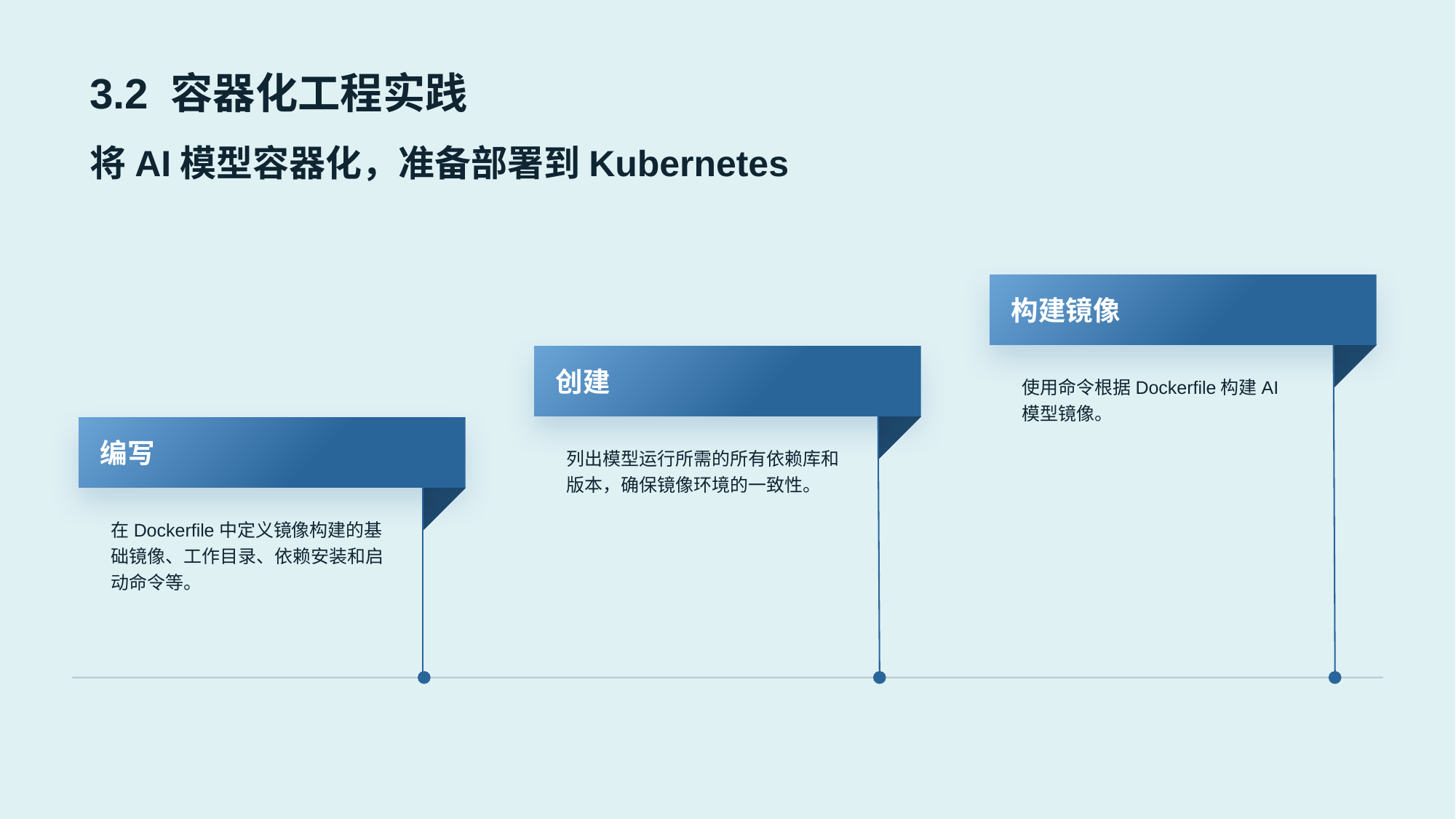

# 3.2 容器化工程实践
将AI模型容器化，准备部署到Kubernetes
构建镜像
使用命令根据Dockerfile构建AI模型镜像。

创建
列出模型运行所需的所有依赖库和版本，确保镜像环境的一致性。

编写
在Dockerfile中定义镜像构建的基础镜像、工作目录、依赖安装和启动命令等。